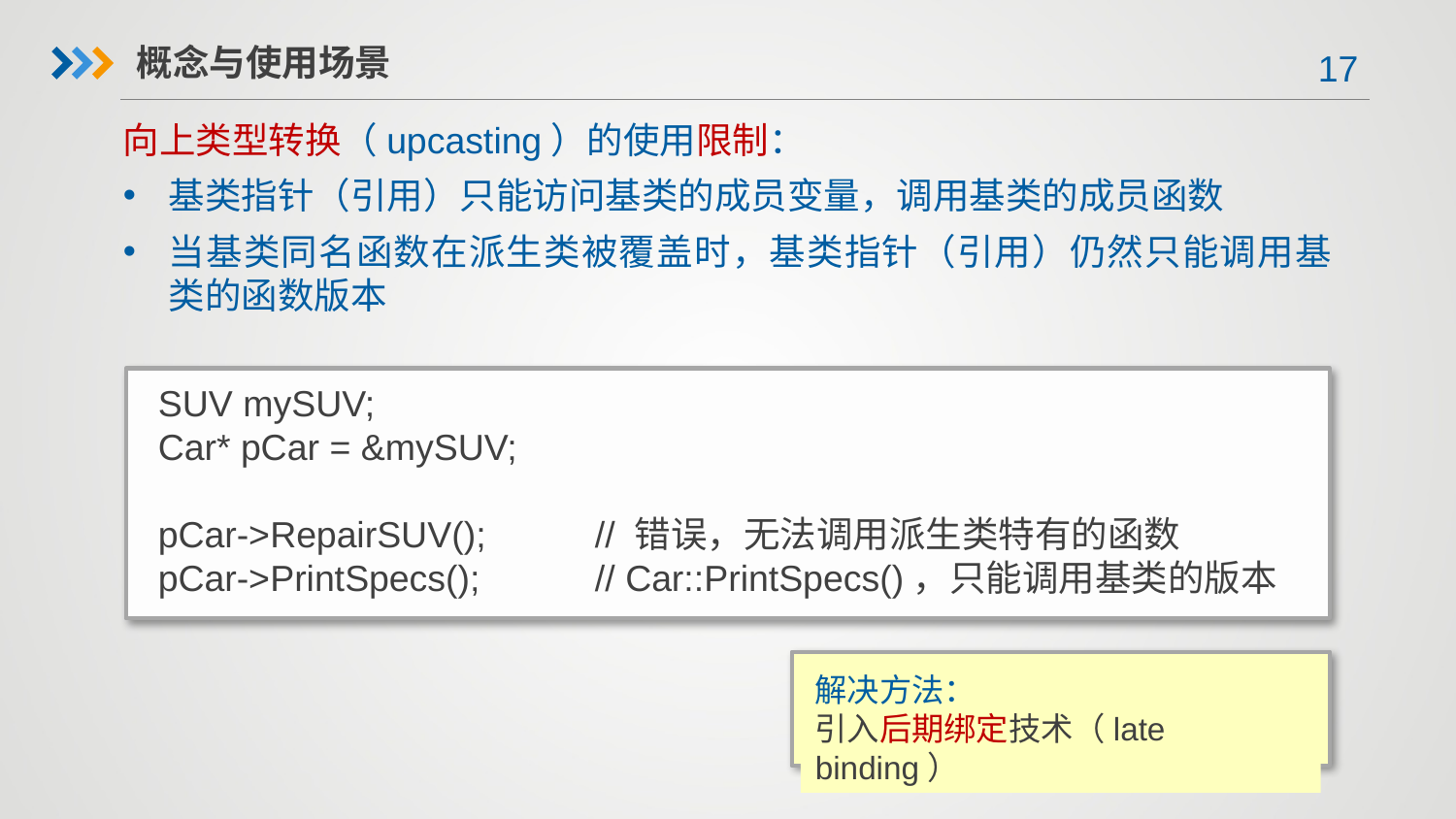

概念与使用场景
向上类型转换（upcasting）的使用限制：
基类指针（引用）只能访问基类的成员变量，调用基类的成员函数
当基类同名函数在派生类被覆盖时，基类指针（引用）仍然只能调用基类的函数版本

SUV mySUV;
Car* pCar = &mySUV;

pCar->RepairSUV();	// 错误，无法调用派生类特有的函数
pCar->PrintSpecs();	// Car::PrintSpecs()，只能调用基类的版本

解决方法：
引入后期绑定技术（late binding）